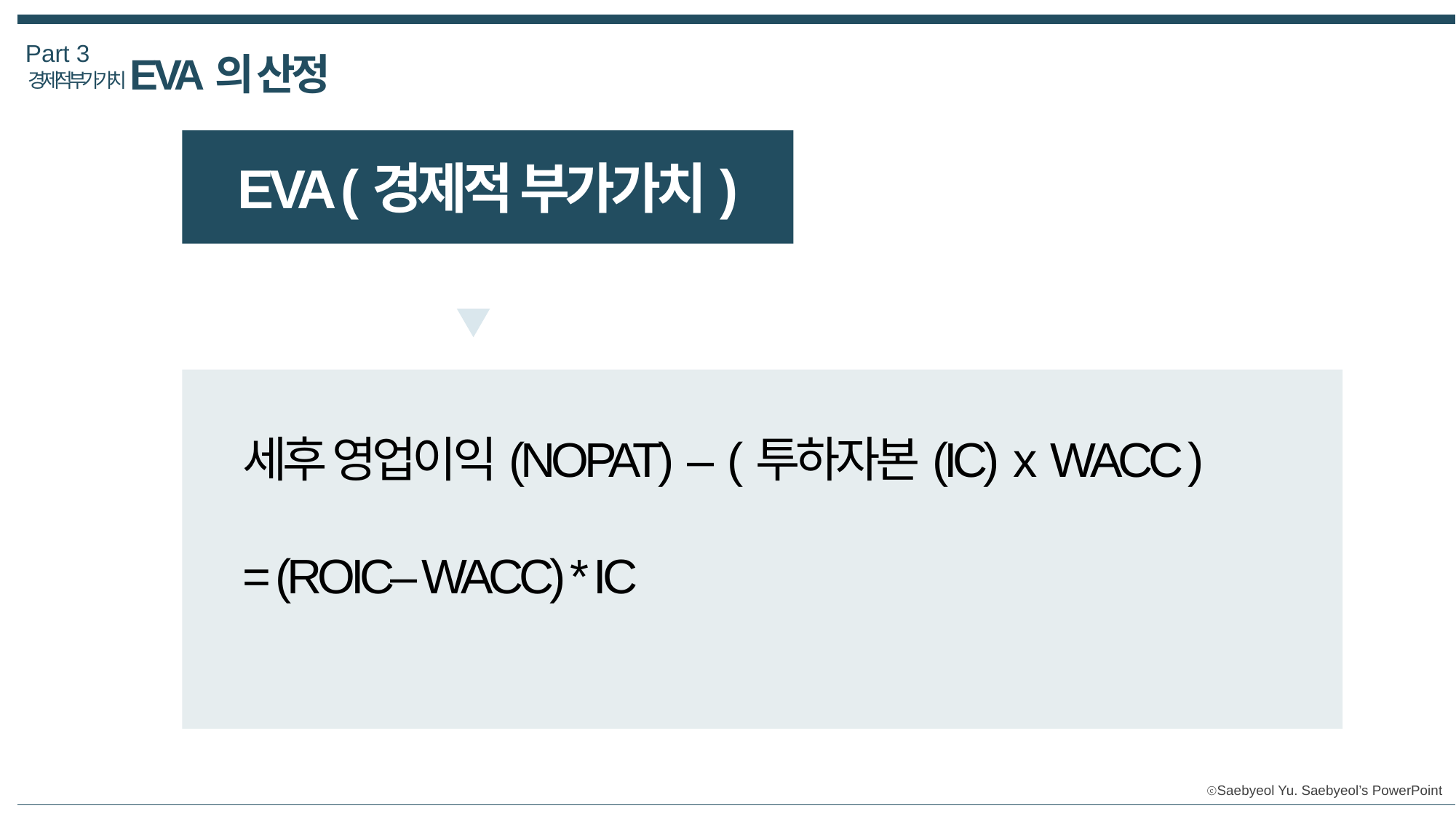

Part 3
EVA의 산정
경제적부가가치
EVA (경제적 부가가치)

세후 영업이익(NOPAT)  –  (투하자본(IC)  x  WACC )

= (ROIC– WACC) * IC